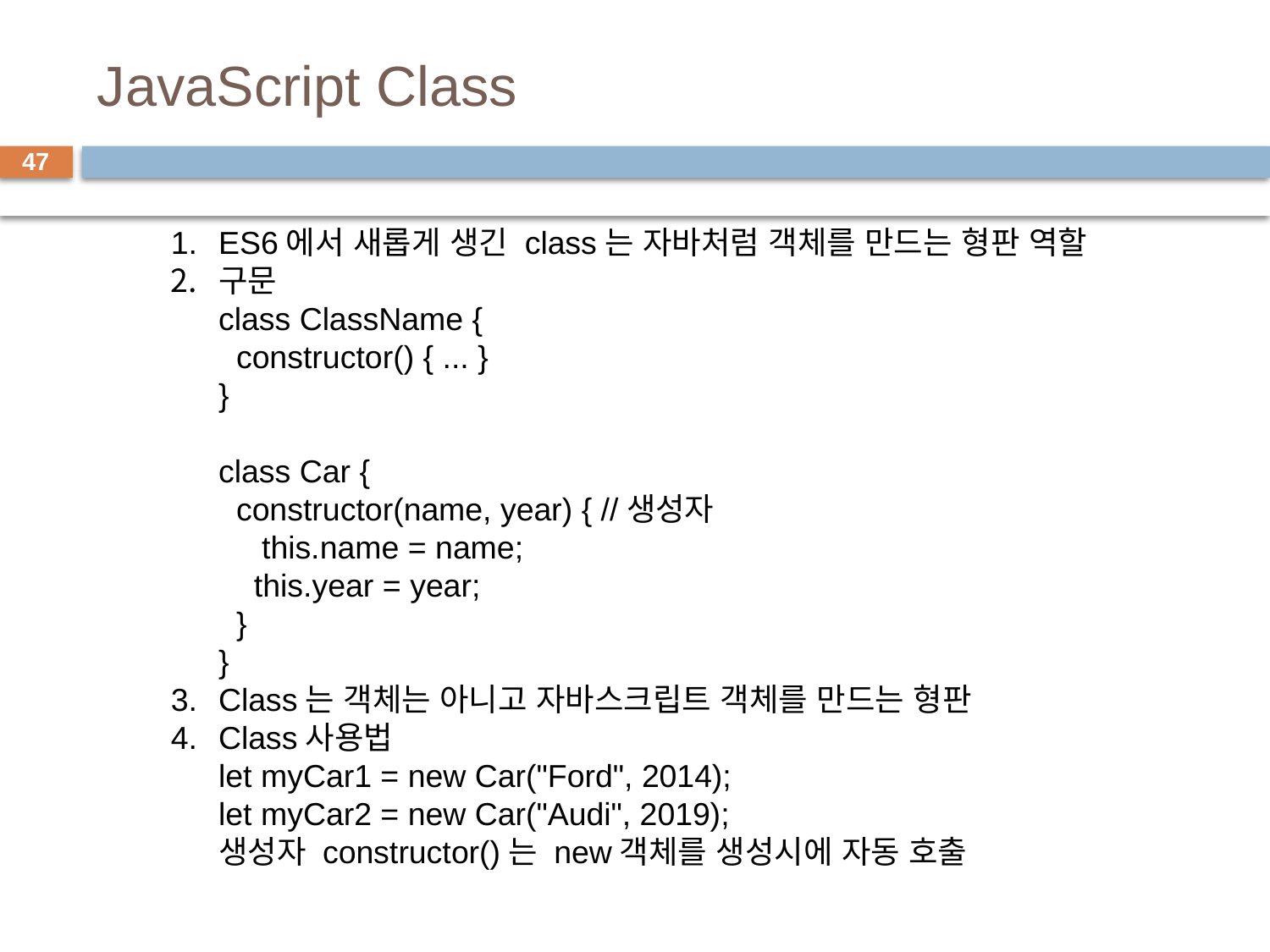

# JavaScript Class
47
ES6에서 새롭게 생긴 class는 자바처럼 객체를 만드는 형판 역할
구문
class ClassName {
  constructor() { ... }
}
class Car {
  constructor(name, year) { //생성자
    this.name = name;
    this.year = year;
  }
}
Class는 객체는 아니고 자바스크립트 객체를 만드는 형판
Class사용법
let myCar1 = new Car("Ford", 2014);
let myCar2 = new Car("Audi", 2019);
생성자 constructor()는 new객체를 생성시에 자동 호출